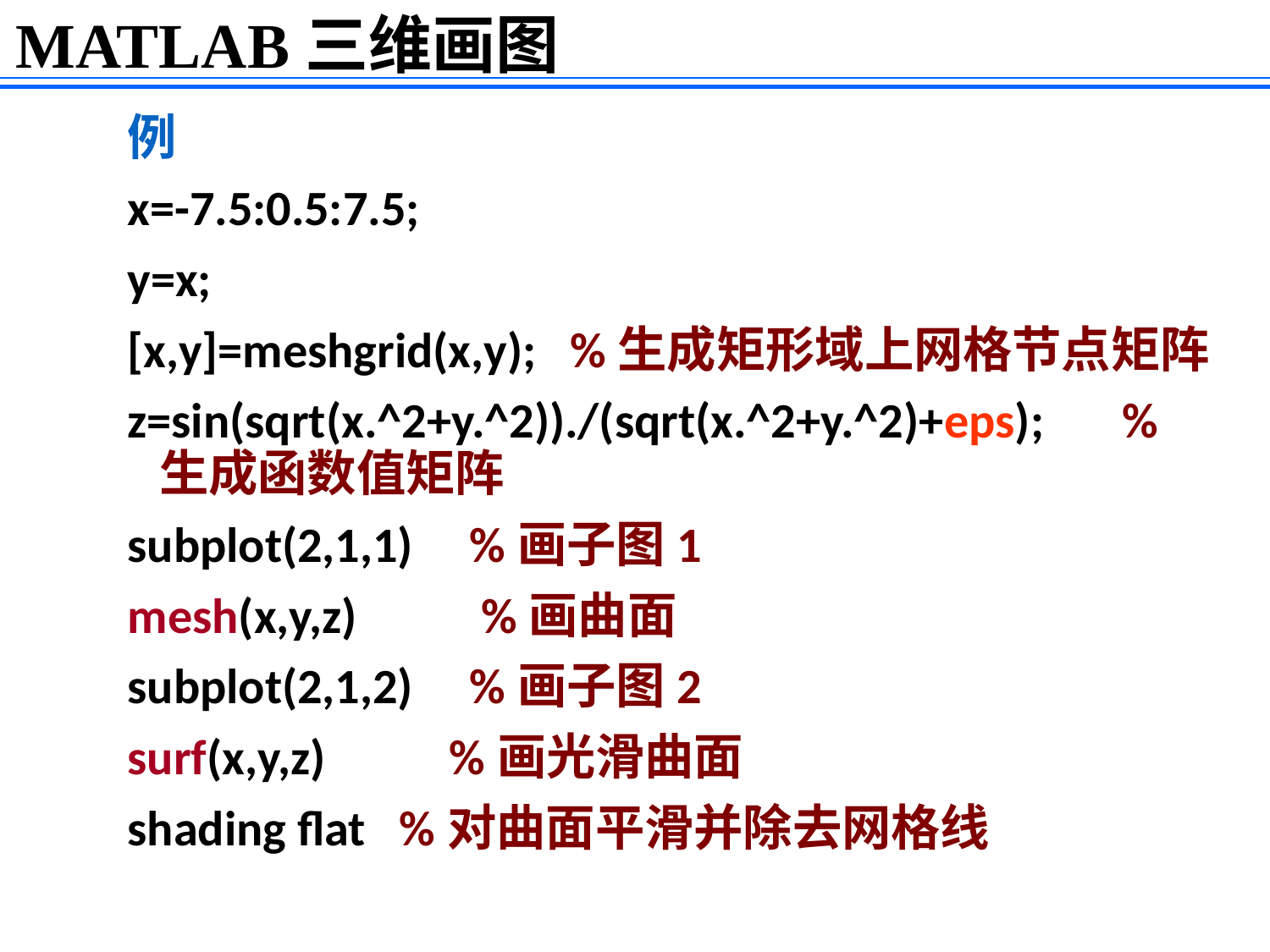

MATLAB三维画图

例
x=-7.5:0.5:7.5;
y=x;
[x,y]=meshgrid(x,y);   %生成矩形域上网格节点矩阵
z=sin(sqrt(x.^2+y.^2))./(sqrt(x.^2+y.^2)+eps);       %生成函数值矩阵
subplot(2,1,1)     %画子图1
mesh(x,y,z)           %画曲面
subplot(2,1,2)     %画子图2
surf(x,y,z)           %画光滑曲面
shading flat   %对曲面平滑并除去网格线